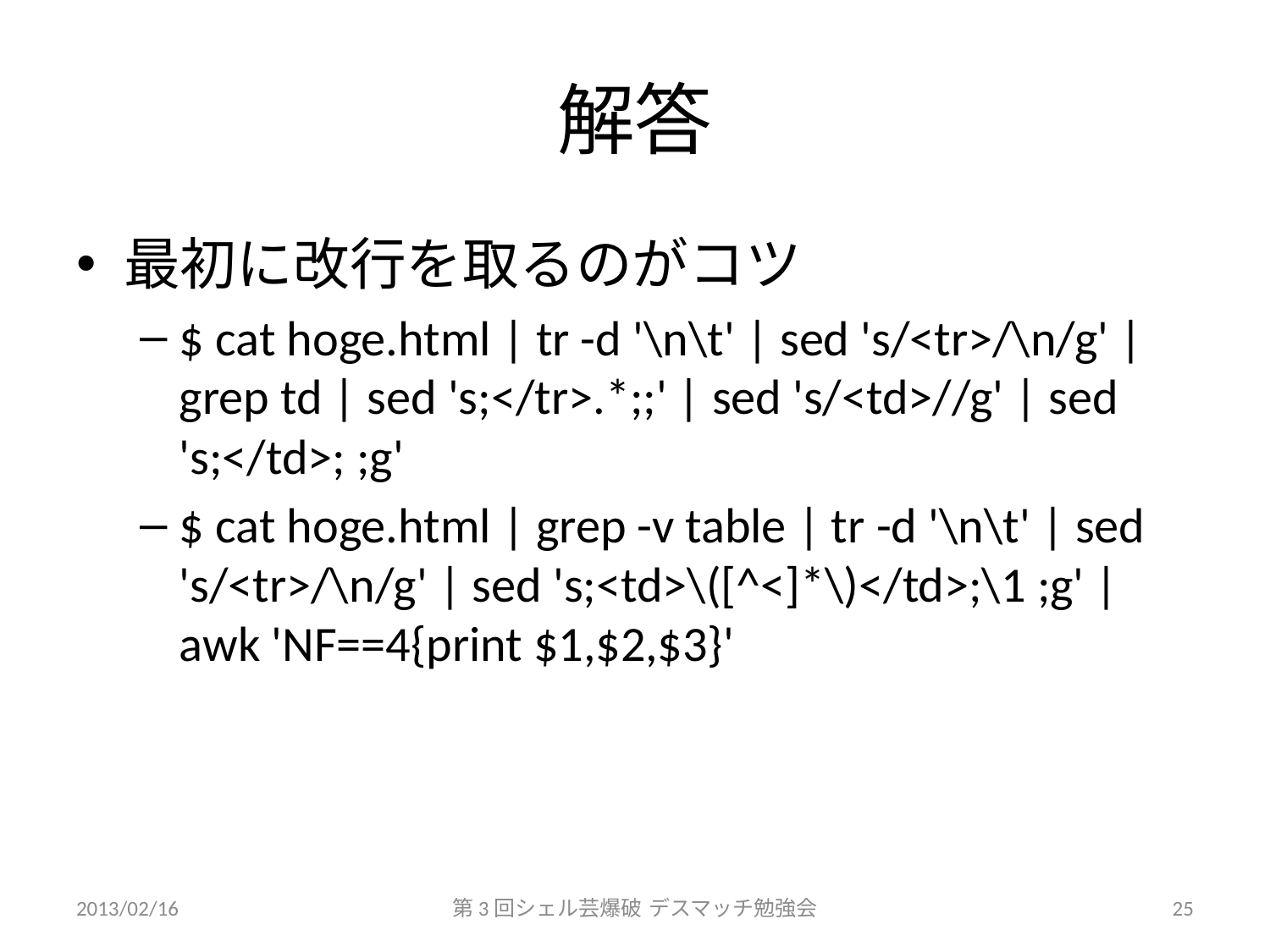

# 解答
最初に改行を取るのがコツ
$ cat hoge.html | tr -d '\n\t' | sed 's/<tr>/\n/g' | grep td | sed 's;</tr>.*;;' | sed 's/<td>//g' | sed 's;</td>; ;g'
$ cat hoge.html | grep -v table | tr -d '\n\t' | sed 's/<tr>/\n/g' | sed 's;<td>\([^<]*\)</td>;\1 ;g' | awk 'NF==4{print $1,$2,$3}'

2013/02/16
第3回シェル芸爆破 デスマッチ勉強会
25